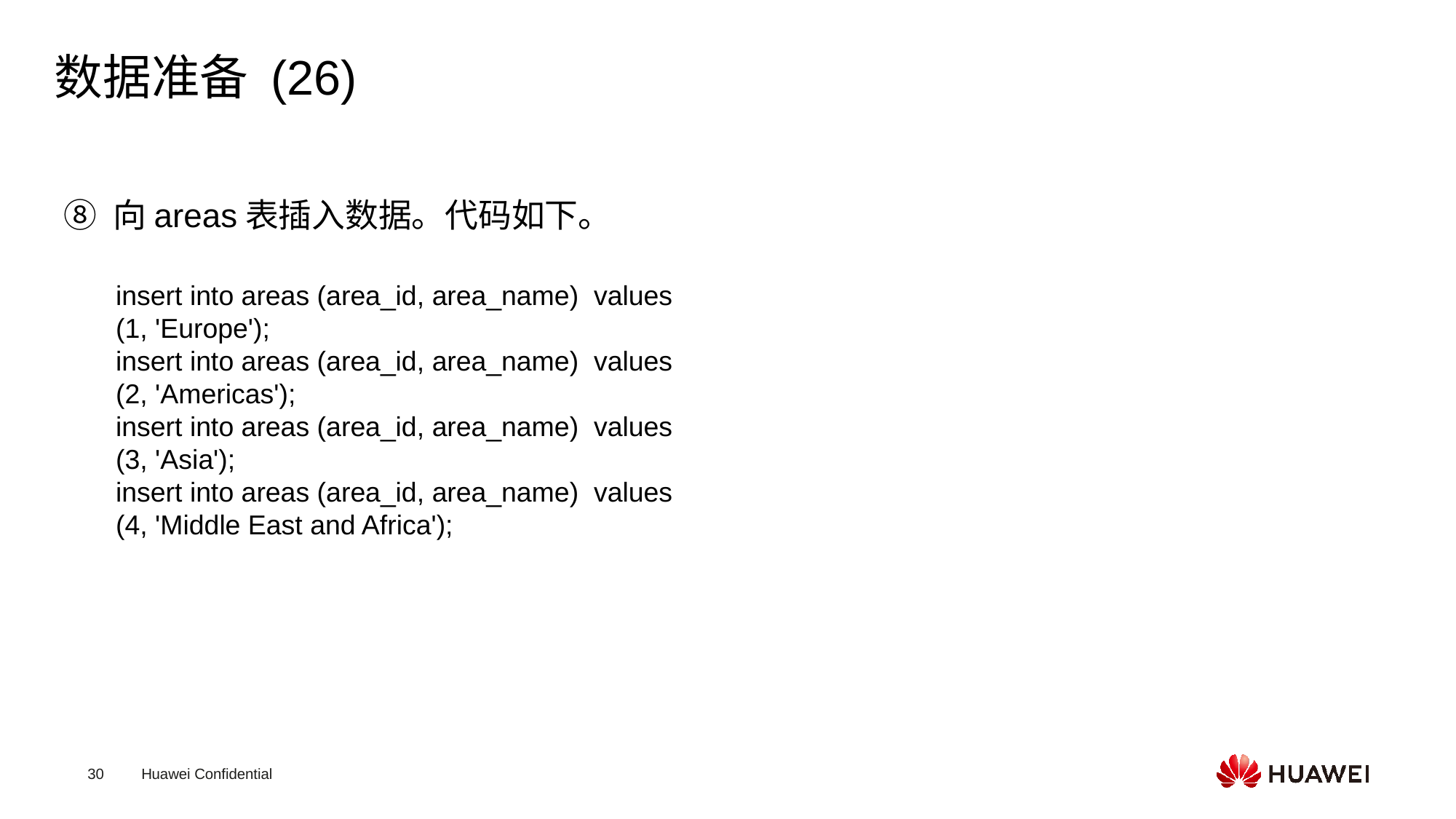

# 数据准备 (26)
⑧ 向areas表插入数据。代码如下。
insert into areas (area_id, area_name)  values (1, 'Europe');insert into areas (area_id, area_name)  values (2, 'Americas');insert into areas (area_id, area_name)  values (3, 'Asia');insert into areas (area_id, area_name)  values (4, 'Middle East and Africa');